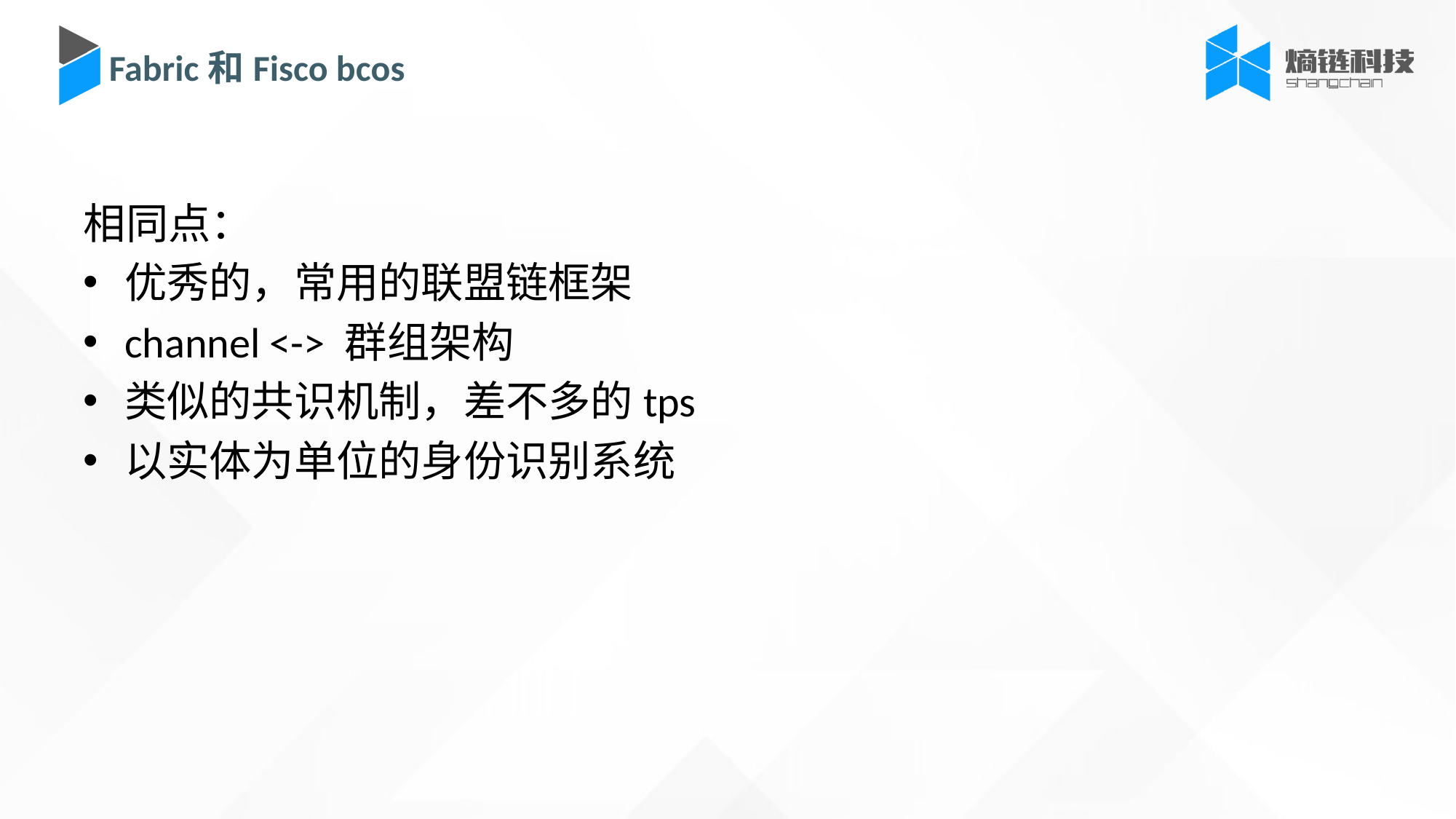

Fabric和Fisco bcos
相同点：
优秀的，常用的联盟链框架
channel <-> 群组架构
类似的共识机制，差不多的tps
以实体为单位的身份识别系统